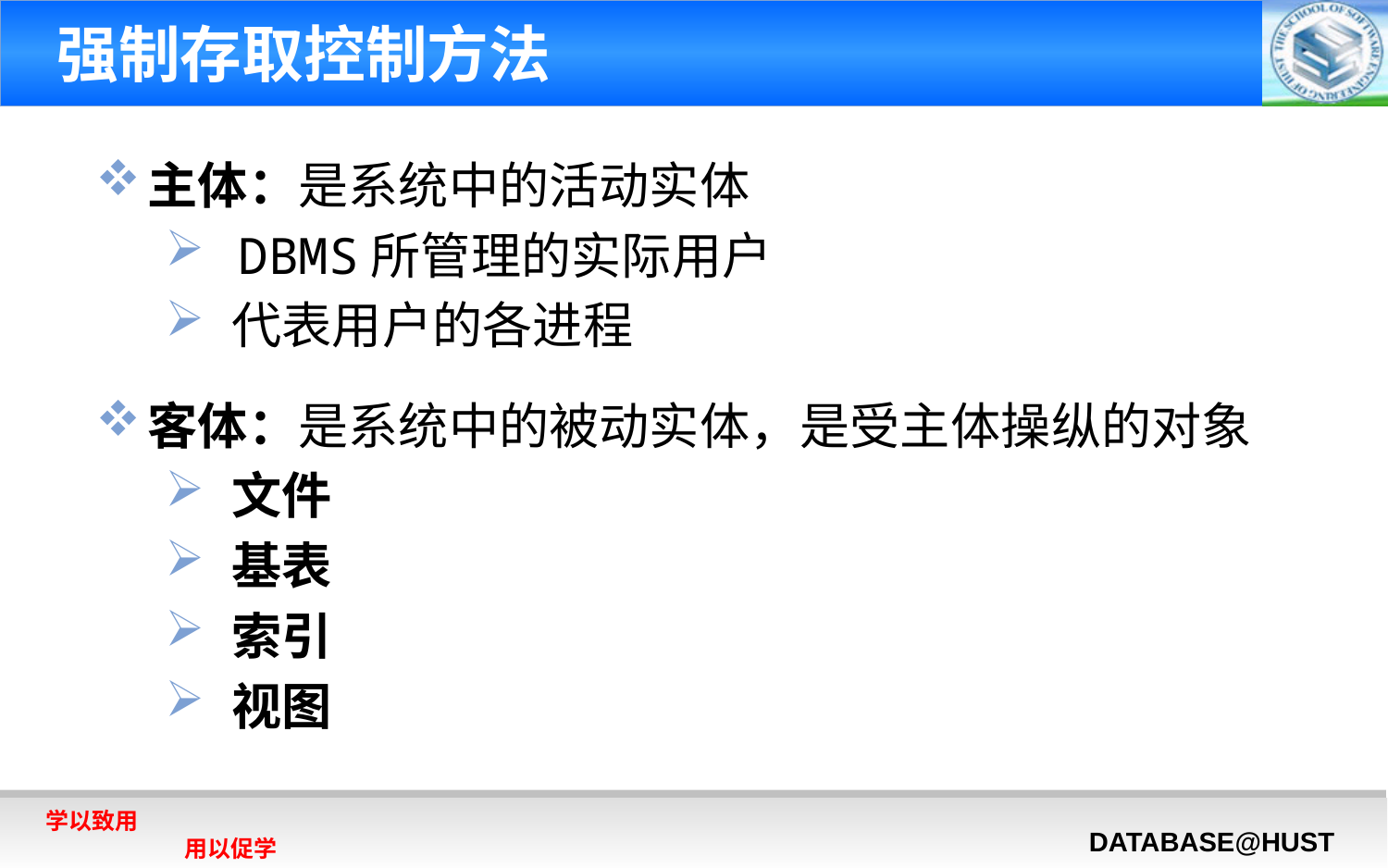

# 强制存取控制方法
主体：是系统中的活动实体
 DBMS所管理的实际用户
 代表用户的各进程
客体：是系统中的被动实体，是受主体操纵的对象
 文件
 基表
 索引
 视图